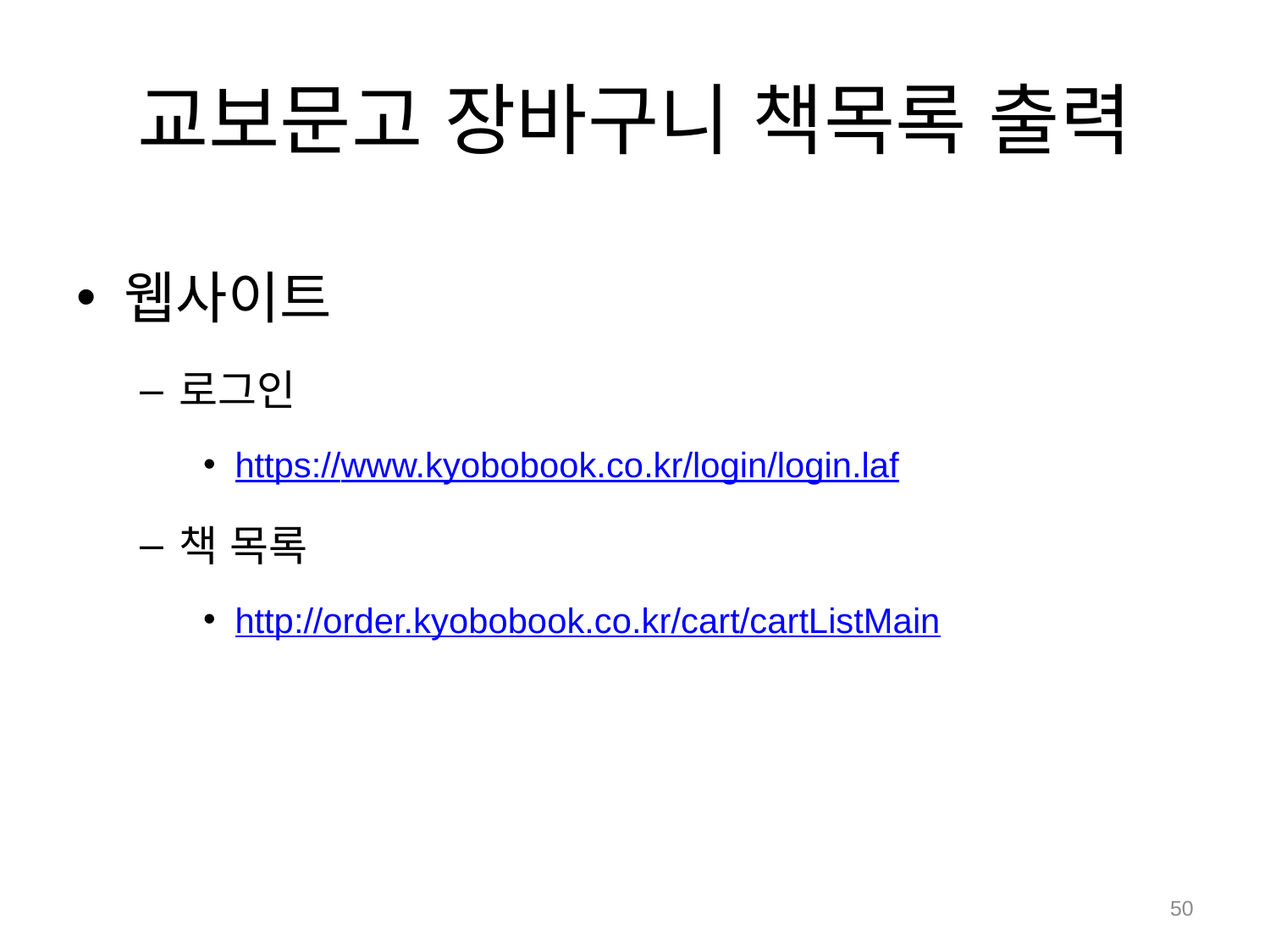

# 교보문고 장바구니 책목록 출력
웹사이트
로그인
https://www.kyobobook.co.kr/login/login.laf
책 목록
http://order.kyobobook.co.kr/cart/cartListMain

50